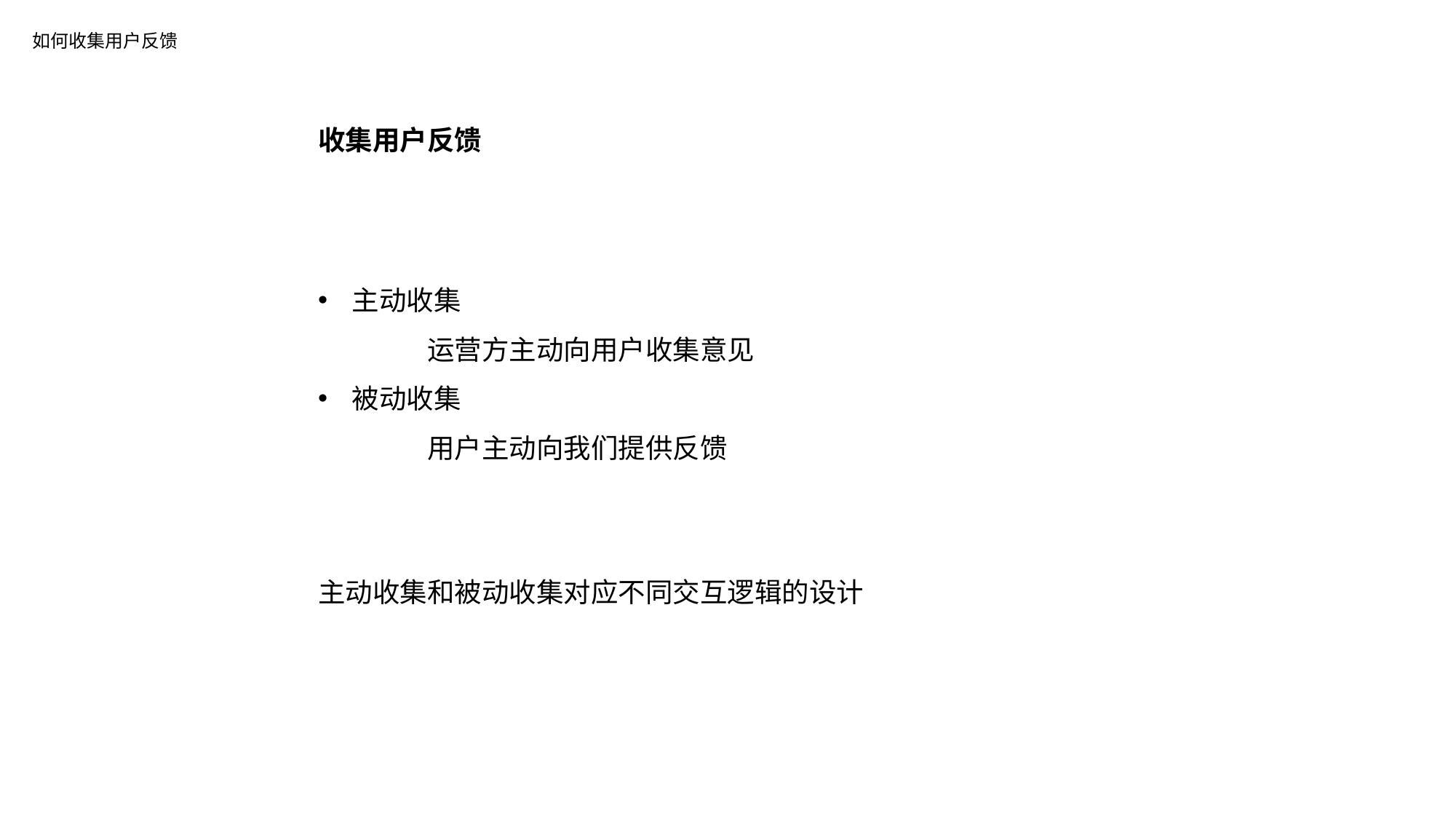

如何收集用户反馈
收集用户反馈
主动收集
	运营方主动向用户收集意见
被动收集
	用户主动向我们提供反馈

主动收集和被动收集对应不同交互逻辑的设计